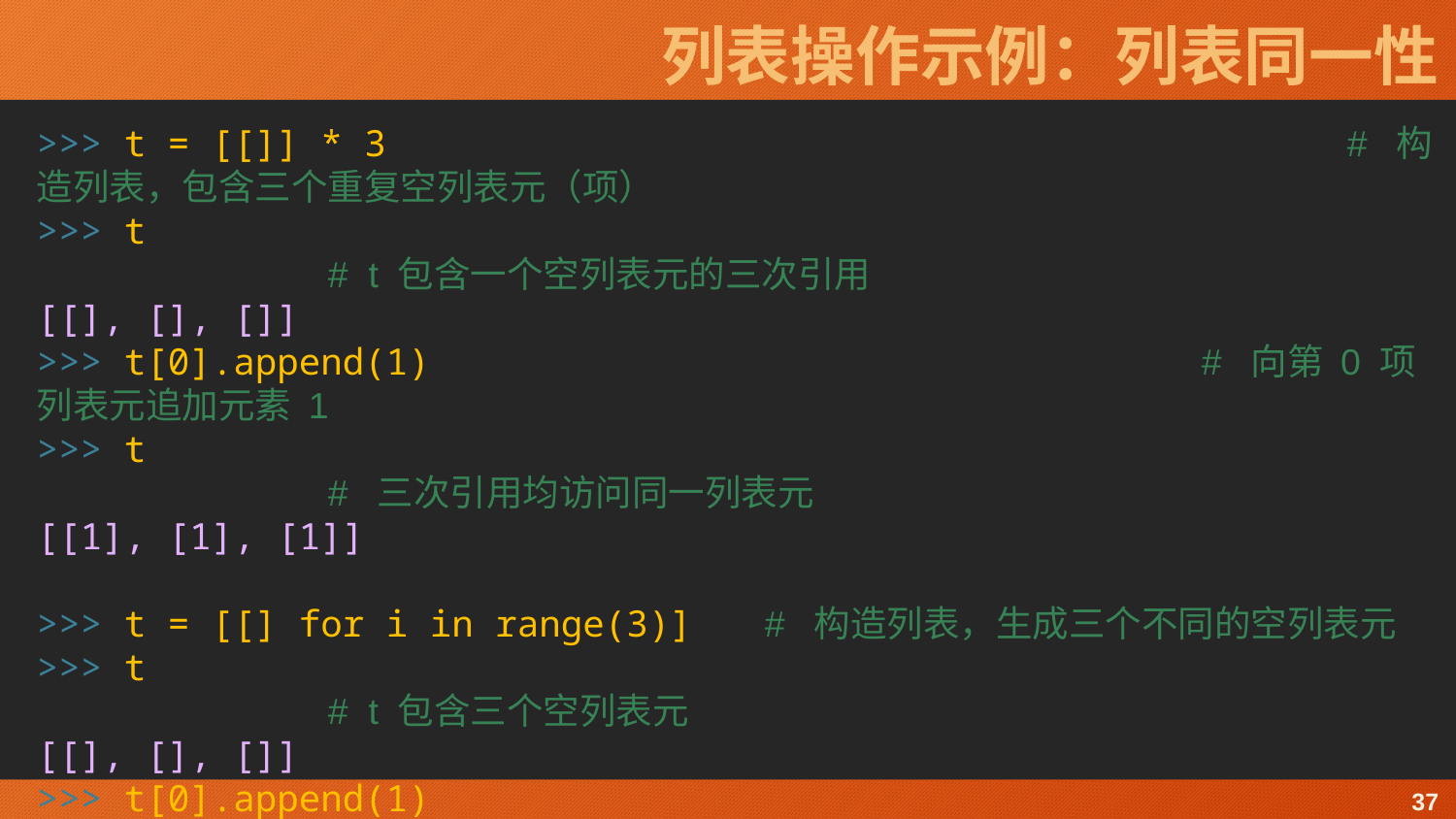

# 列表操作示例：列表同一性
>>> t = [[]] * 3							#  构造列表，包含三个重复空列表元（项）
>>> t											#  t 包含一个空列表元的三次引用
[[], [], []]
>>> t[0].append(1)						#  向第 0 项列表元追加元素 1
>>> t											#  三次引用均访问同一列表元
[[1], [1], [1]]

>>> t = [[] for i in range(3)]	#  构造列表，生成三个不同的空列表元
>>> t											#  t 包含三个空列表元
[[], [], []]
>>> t[0].append(1)
>>> t[-1].append(2)
>>> t											#  第 0 项与第 2 项子列表的数据已更新
[[1], [], [2]]
37